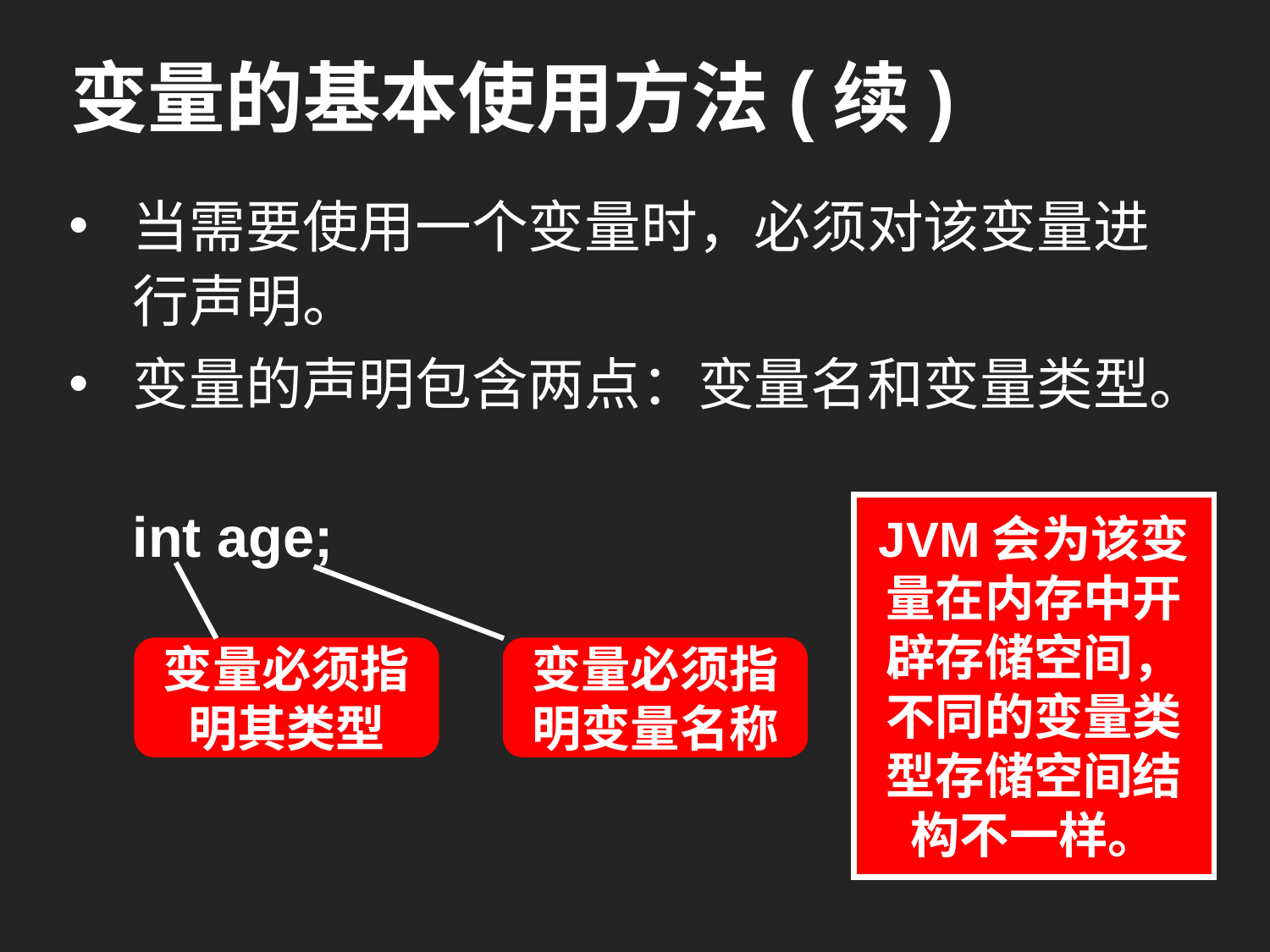

# 变量的基本使用方法(续)
当需要使用一个变量时，必须对该变量进行声明。
变量的声明包含两点：变量名和变量类型。

int age;
JVM会为该变量在内存中开辟存储空间，不同的变量类型存储空间结构不一样。
变量必须指明其类型
变量必须指明变量名称